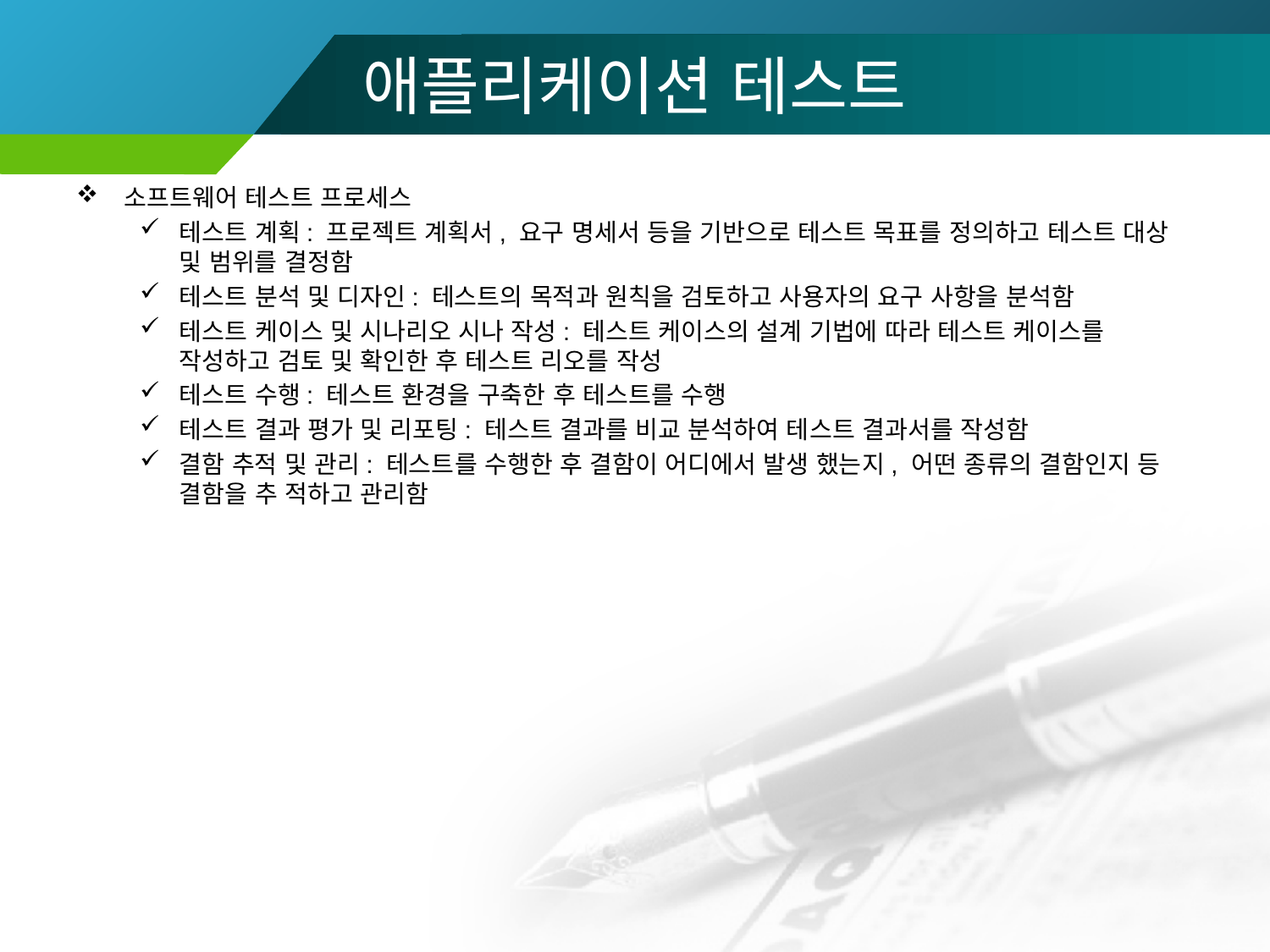

# 애플리케이션 테스트
소프트웨어 테스트 프로세스
테스트 계획: 프로젝트 계획서, 요구 명세서 등을 기반으로 테스트 목표를 정의하고 테스트 대상 및 범위를 결정함
테스트 분석 및 디자인: 테스트의 목적과 원칙을 검토하고 사용자의 요구 사항을 분석함
테스트 케이스 및 시나리오 시나 작성: 테스트 케이스의 설계 기법에 따라 테스트 케이스를 작성하고 검토 및 확인한 후 테스트 리오를 작성
테스트 수행: 테스트 환경을 구축한 후 테스트를 수행
테스트 결과 평가 및 리포팅: 테스트 결과를 비교 분석하여 테스트 결과서를 작성함
결함 추적 및 관리: 테스트를 수행한 후 결함이 어디에서 발생 했는지, 어떤 종류의 결함인지 등 결함을 추 적하고 관리함